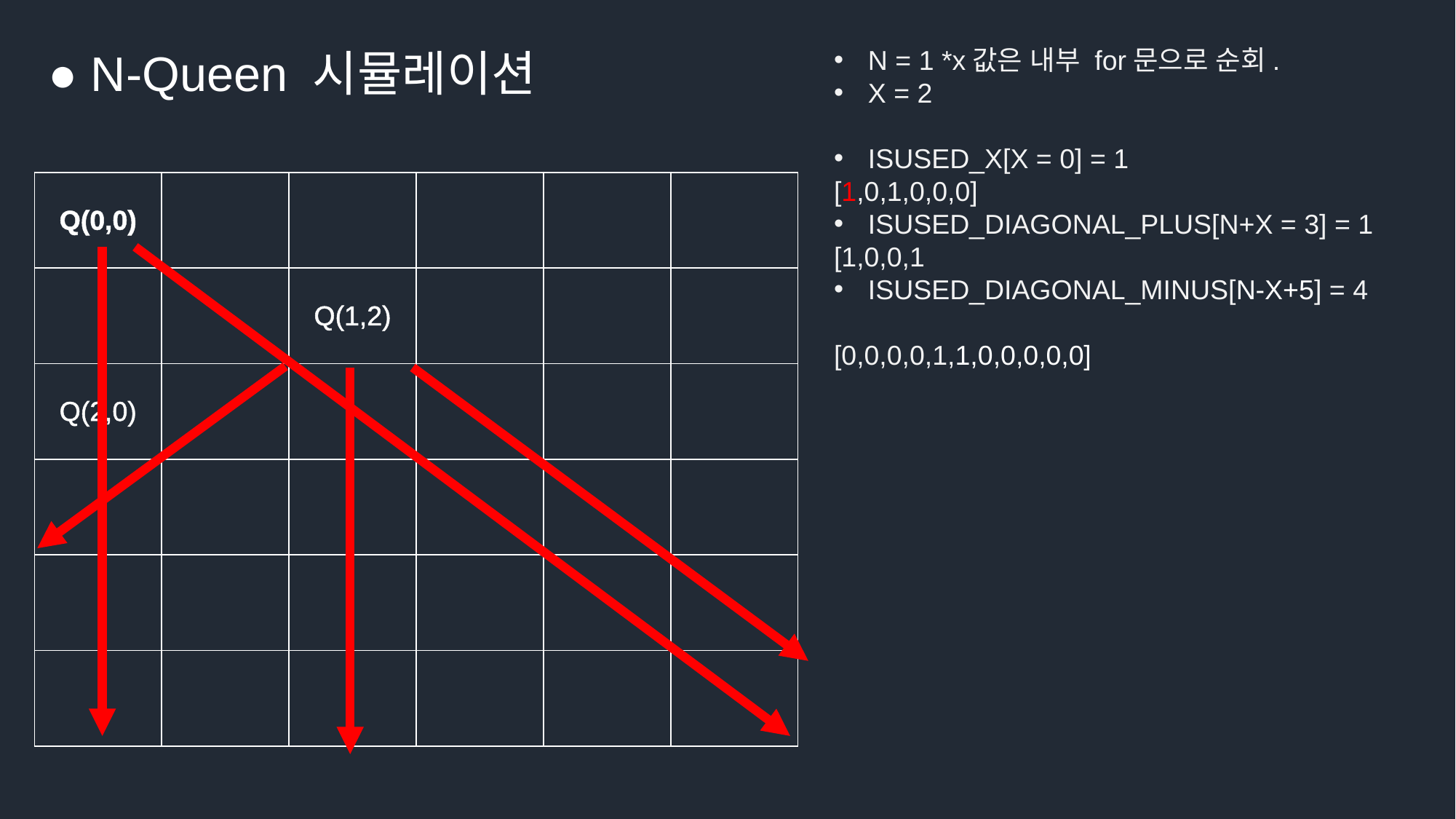

● N-Queen 시뮬레이션
N = 1 *x값은 내부 for문으로 순회.
X = 2

ISUSED_X[X = 0] = 1
[1,0,1,0,0,0]
ISUSED_DIAGONAL_PLUS[N+X = 3] = 1
[1,0,0,1
ISUSED_DIAGONAL_MINUS[N-X+5] = 4

[0,0,0,0,1,1,0,0,0,0,0]
| Q(0,0) |  |  |  |  |  |
| --- | --- | --- | --- | --- | --- |
|  |  | Q(1,2) |  |  |  |
| Q(2,0) |  |  |  |  |  |
|  |  |  |  |  |  |
|  |  |  |  |  |  |
|  |  |  |  |  |  |